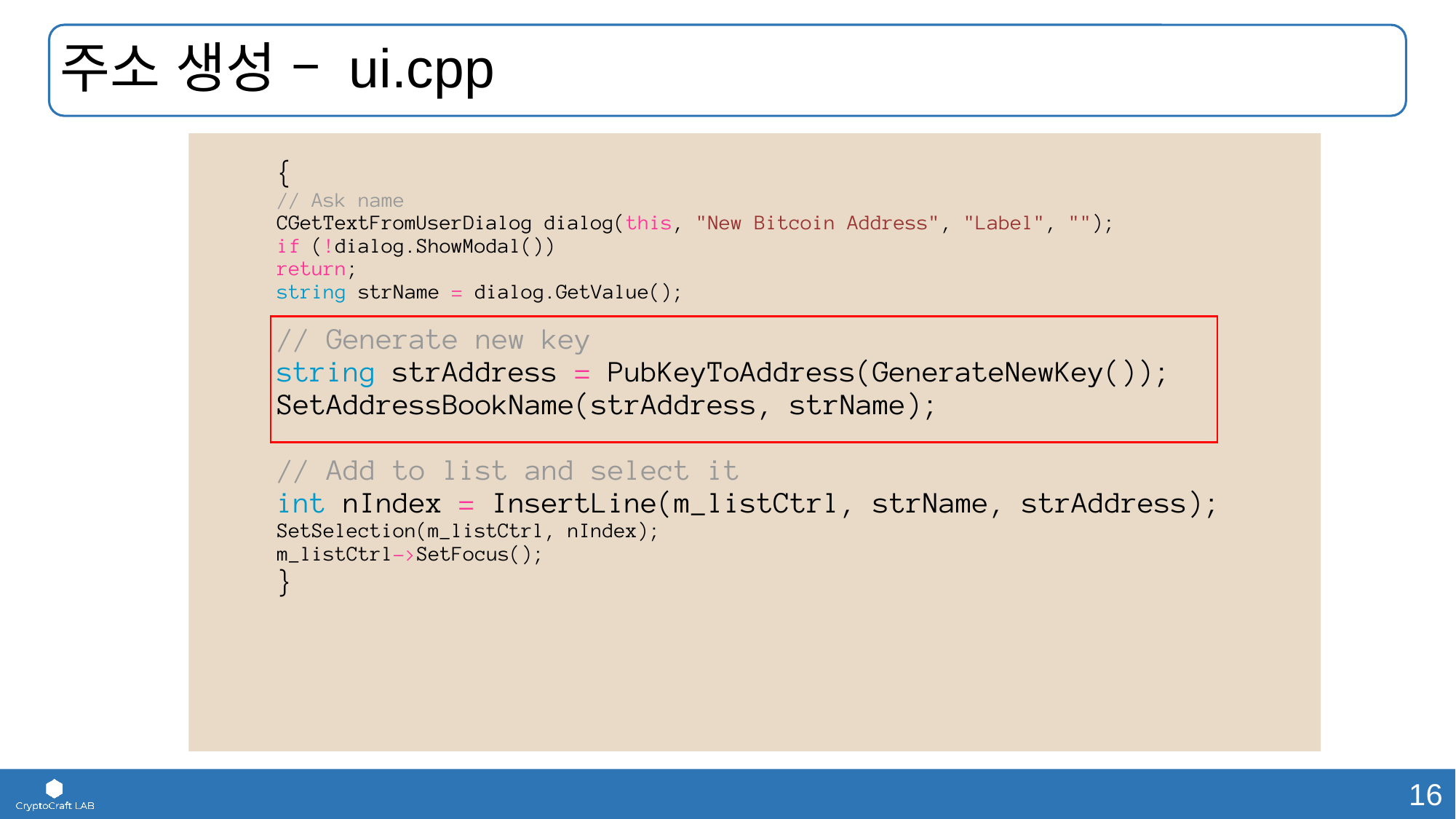

# 주소 생성 – ui.cpp

{
// Ask name
CGetTextFromUserDialog dialog(this, "New Bitcoin Address", "Label", "");
if (!dialog.ShowModal())
return;
string strName = dialog.GetValue();

// Generate new key
string strAddress = PubKeyToAddress(GenerateNewKey());
SetAddressBookName(strAddress, strName);

// Add to list and select it
int nIndex = InsertLine(m_listCtrl, strName, strAddress);
SetSelection(m_listCtrl, nIndex);
m_listCtrl->SetFocus();
}